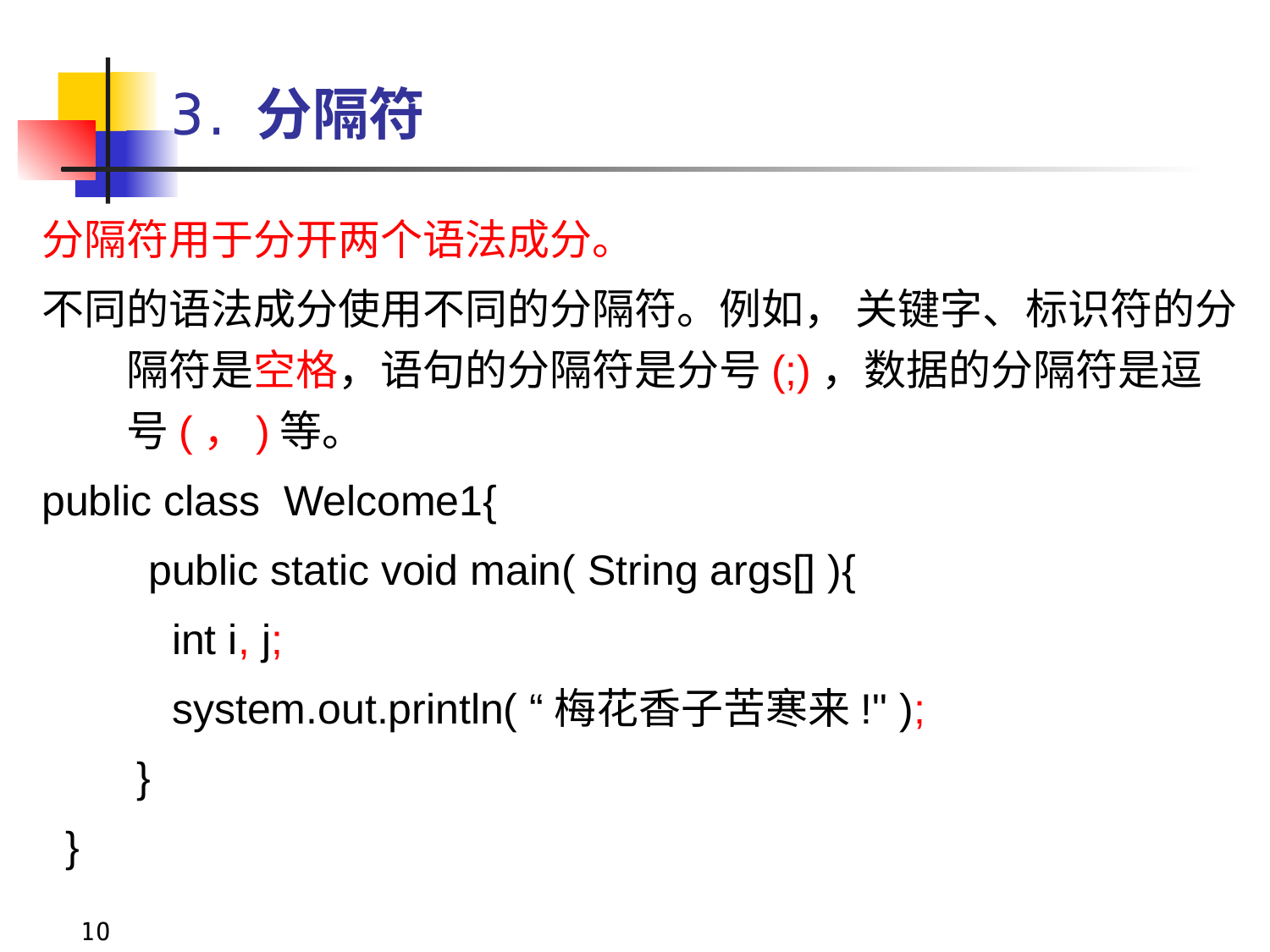

# 3. 分隔符
分隔符用于分开两个语法成分。
不同的语法成分使用不同的分隔符。例如， 关键字、标识符的分隔符是空格，语句的分隔符是分号(;)，数据的分隔符是逗号(，)等。
public class  Welcome1{
         public static void main( String args[] ){
           int i, j;
           system.out.println( “梅花香子苦寒来!" );
        }
  }
10